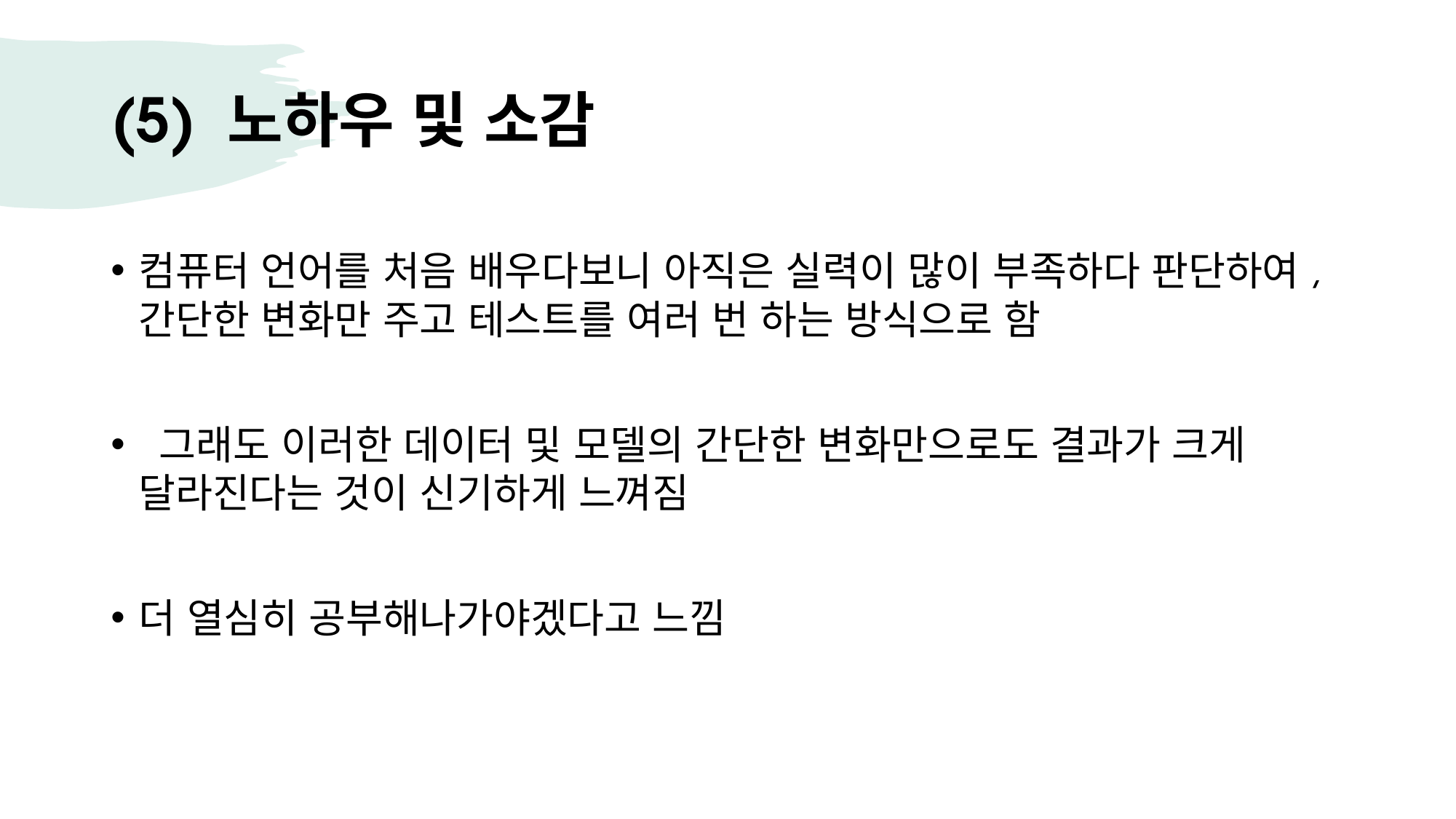

# (5) 노하우 및 소감
컴퓨터 언어를 처음 배우다보니 아직은 실력이 많이 부족하다 판단하여, 간단한 변화만 주고 테스트를 여러 번 하는 방식으로 함

 그래도 이러한 데이터 및 모델의 간단한 변화만으로도 결과가 크게 달라진다는 것이 신기하게 느껴짐

더 열심히 공부해나가야겠다고 느낌